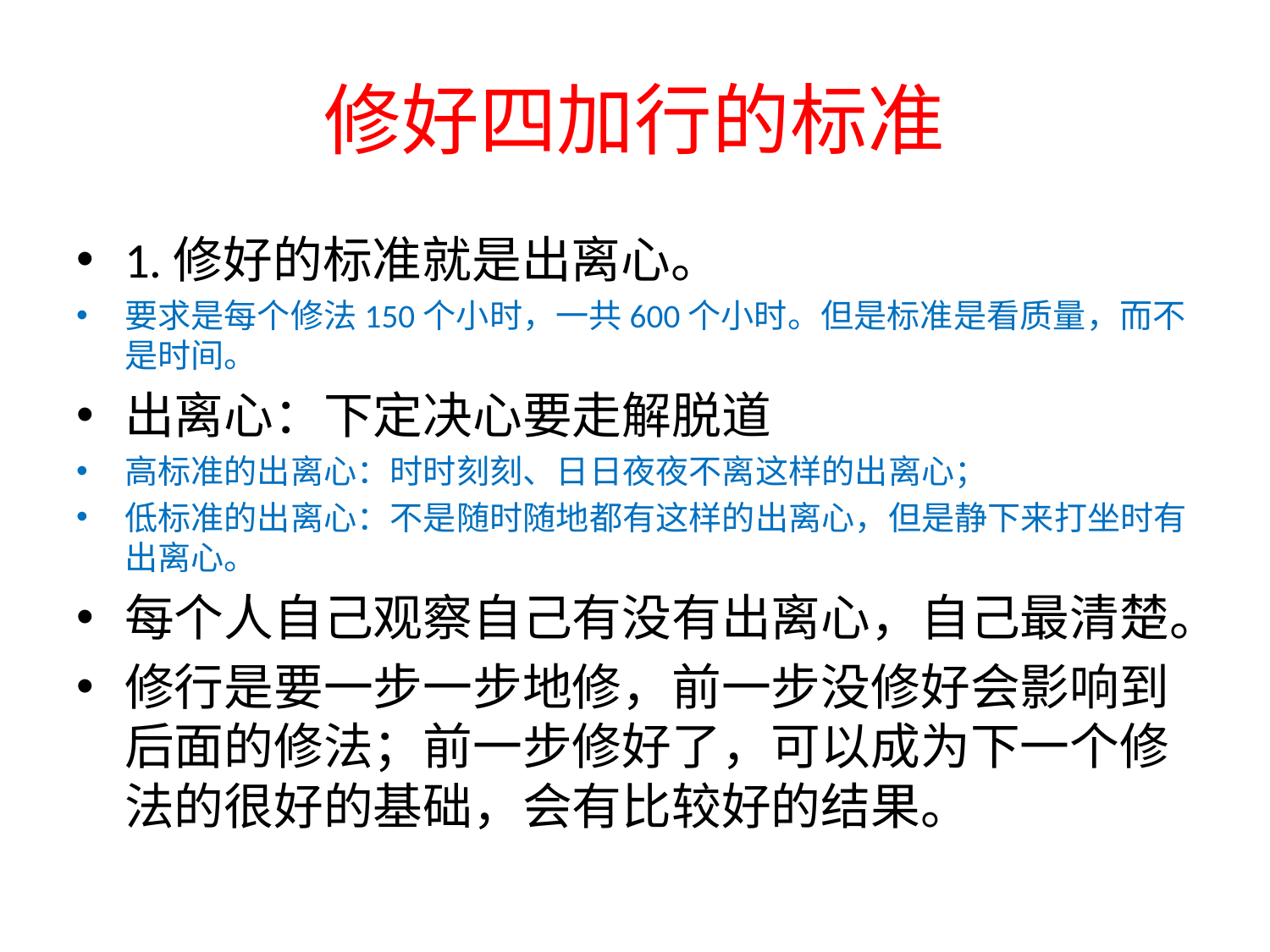

# 修好四加行的标准
1.修好的标准就是出离心。
要求是每个修法150个小时，一共600个小时。但是标准是看质量，而不是时间。
出离心：下定决心要走解脱道
高标准的出离心：时时刻刻、日日夜夜不离这样的出离心；
低标准的出离心：不是随时随地都有这样的出离心，但是静下来打坐时有出离心。
每个人自己观察自己有没有出离心，自己最清楚。
修行是要一步一步地修，前一步没修好会影响到后面的修法；前一步修好了，可以成为下一个修法的很好的基础，会有比较好的结果。